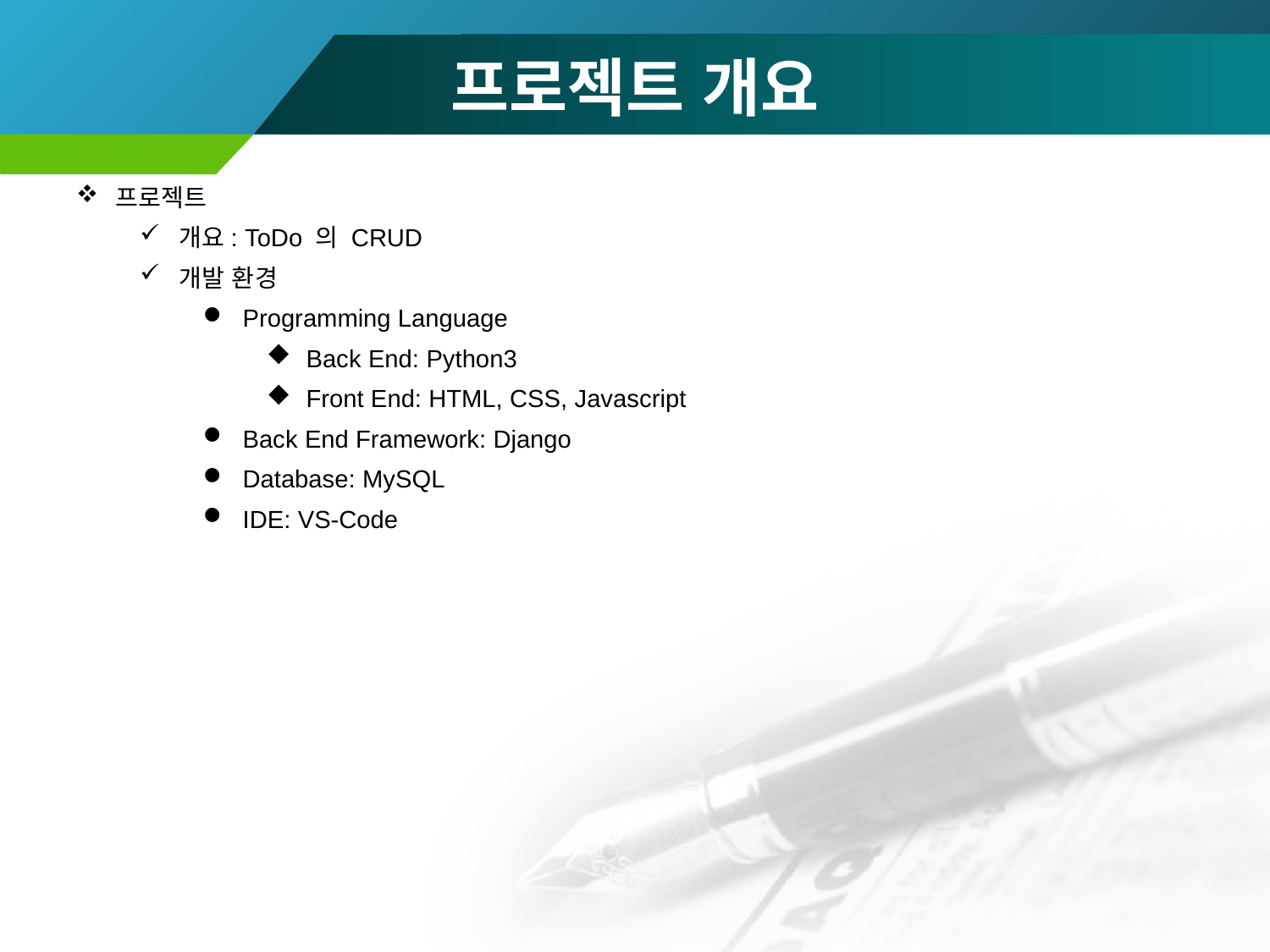

# 프로젝트 개요
프로젝트
개요: ToDo 의 CRUD
개발 환경
Programming Language
Back End: Python3
Front End: HTML, CSS, Javascript
Back End Framework: Django
Database: MySQL
IDE: VS-Code